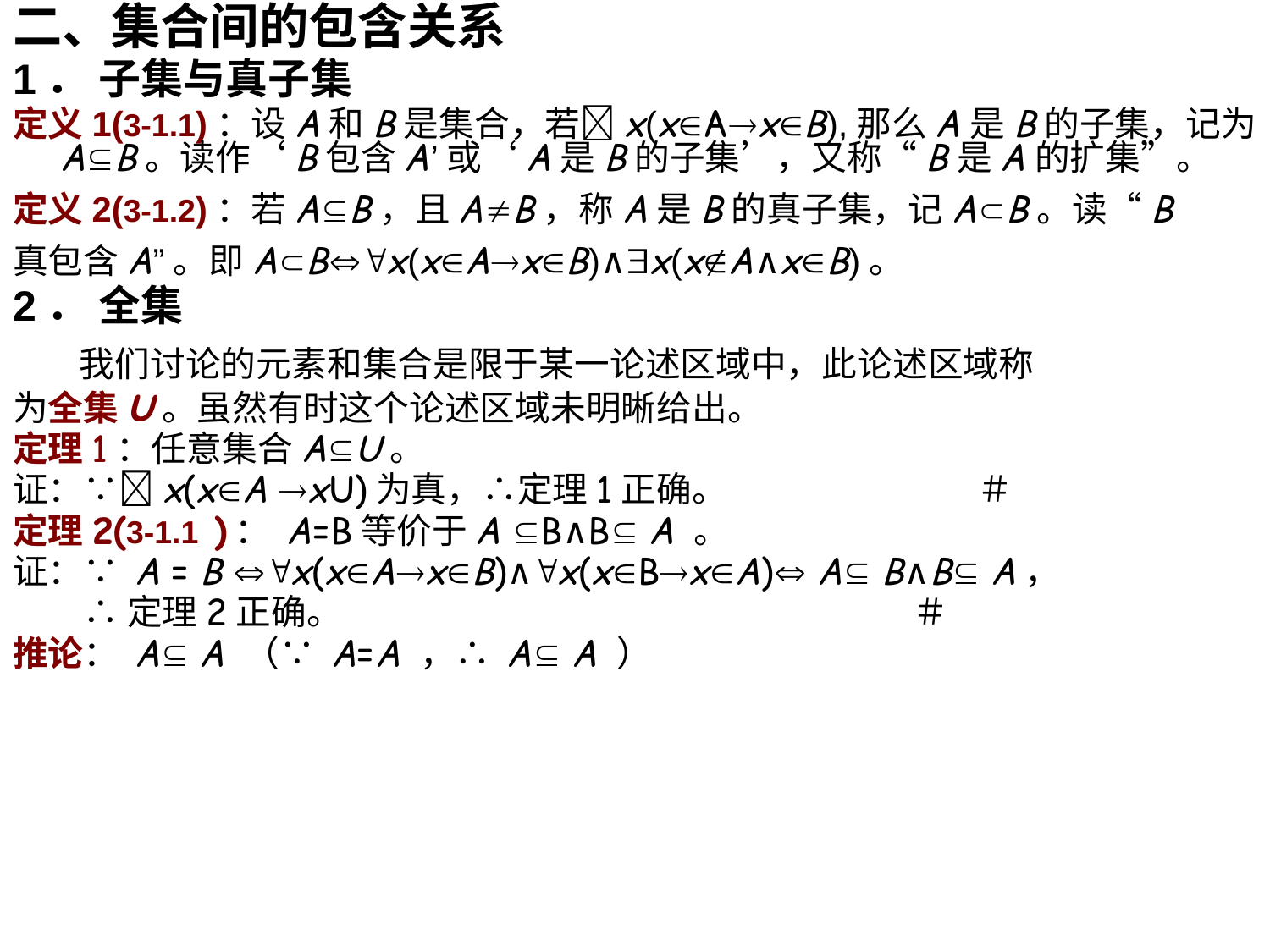

二、集合间的包含关系
1． 子集与真子集
定义1(3-1.1)：设A和B是集合，若∀x(x∈A→x∈B),那么A是B的子集，记为A⊆B。读作‘B包含A’或‘A是B的子集’，又称“B是A的扩集”。
定义2(3-1.2)：若A⊆B，且A≠B，称A是B的真子集，记A⊂B。读“B
真包含A”。即A⊂B⇔∀x(x∈A→x∈B)∧∃x(x∉A∧x∈B)。
2． 全集
     我们讨论的元素和集合是限于某一论述区域中，此论述区域称
为全集U。虽然有时这个论述区域未明晰给出。
定理1：任意集合A⊆U。
证：∵∀x(x∈A →xU)为真，∴定理1正确。                                ＃
定理2(3-1.1 )： A=B等价于A ⊆B∧B⊆ A 。
证：∵ A = B ⇔∀x(x∈A→x∈B)∧∀x(x∈B→x∈A)⇔ A⊆ B∧B⊆ A，
         ∴定理2正确。                                                                         ＃
推论： A⊆ A （∵ A=A ，∴ A⊆ A ）